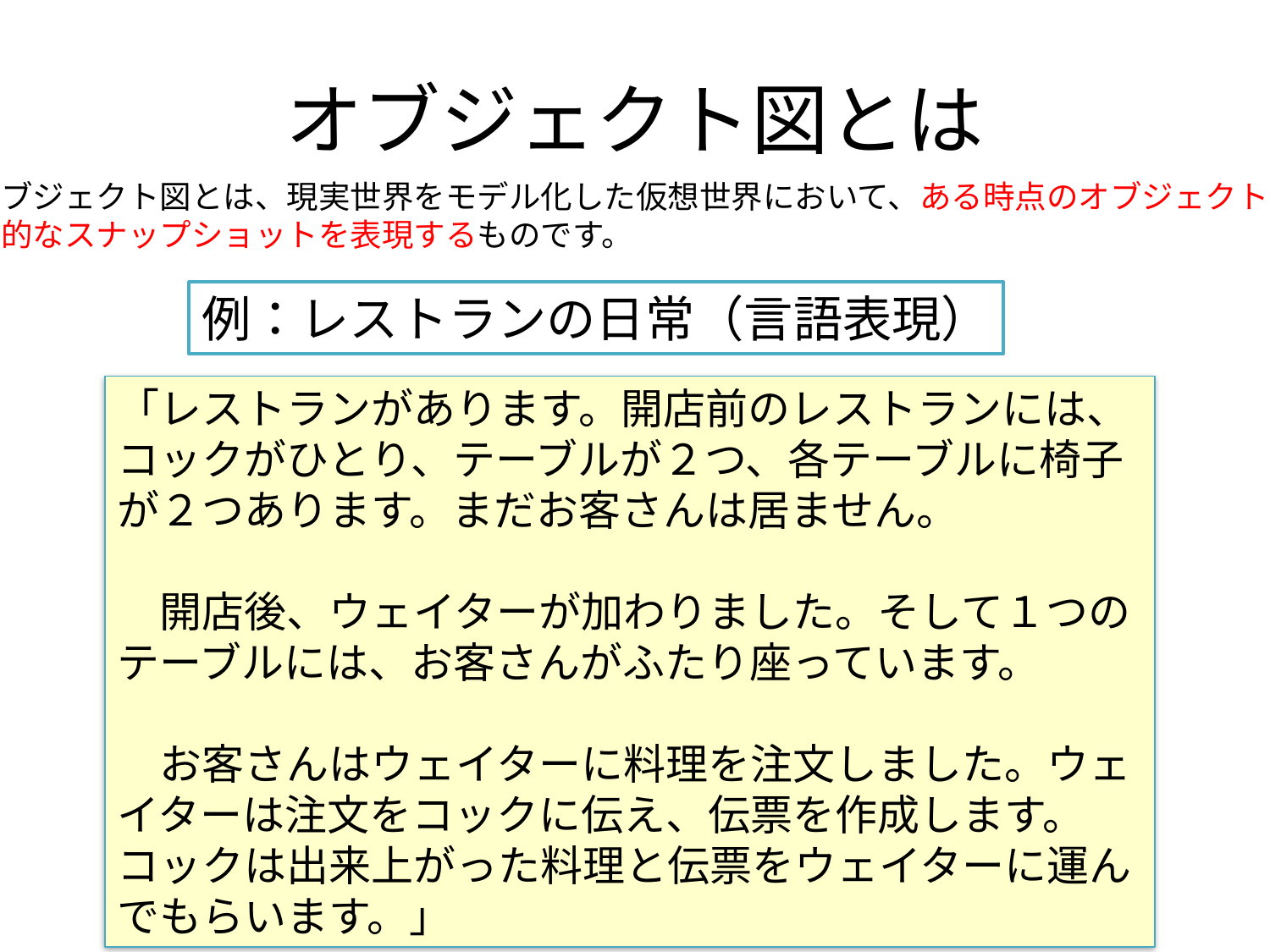

# オブジェクト図とは
オブジェクト図とは、現実世界をモデル化した仮想世界において、ある時点のオブジェクトの
静的なスナップショットを表現するものです。
例：レストランの日常（言語表現）
「レストランがあります。開店前のレストランには、コックがひとり、テーブルが２つ、各テーブルに椅子が２つあります。まだお客さんは居ません。

　開店後、ウェイターが加わりました。そして１つのテーブルには、お客さんがふたり座っています。

　お客さんはウェイターに料理を注文しました。ウェイターは注文をコックに伝え、伝票を作成します。コックは出来上がった料理と伝票をウェイターに運んでもらいます。」